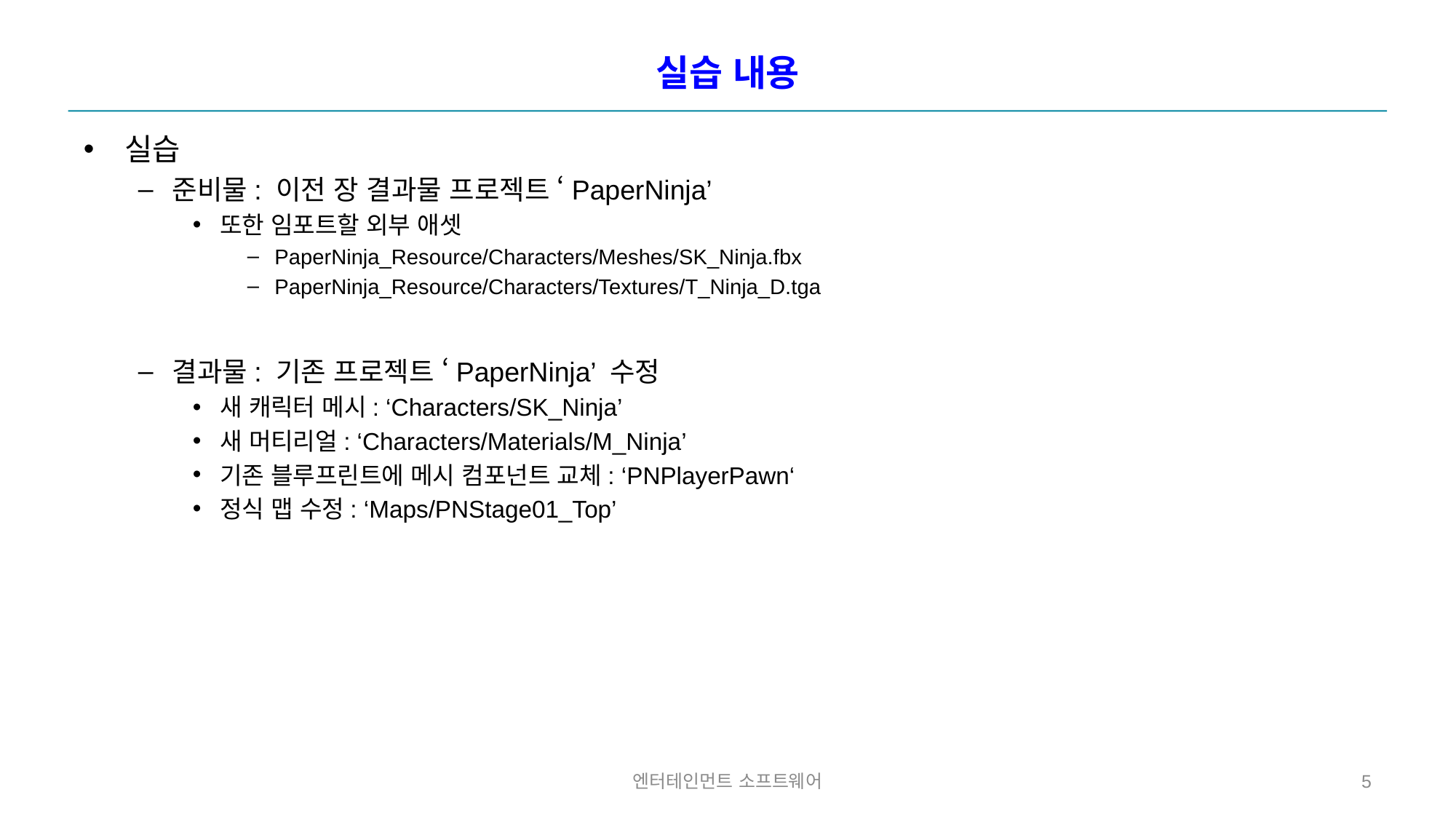

# 실습 내용
실습
준비물: 이전 장 결과물 프로젝트 ‘PaperNinja’
또한 임포트할 외부 애셋
PaperNinja_Resource/Characters/Meshes/SK_Ninja.fbx
PaperNinja_Resource/Characters/Textures/T_Ninja_D.tga

결과물: 기존 프로젝트 ‘PaperNinja’ 수정
새 캐릭터 메시: ‘Characters/SK_Ninja’
새 머티리얼: ‘Characters/Materials/M_Ninja’
기존 블루프린트에 메시 컴포넌트 교체: ‘PNPlayerPawn‘
정식 맵 수정: ‘Maps/PNStage01_Top’
엔터테인먼트 소프트웨어
5